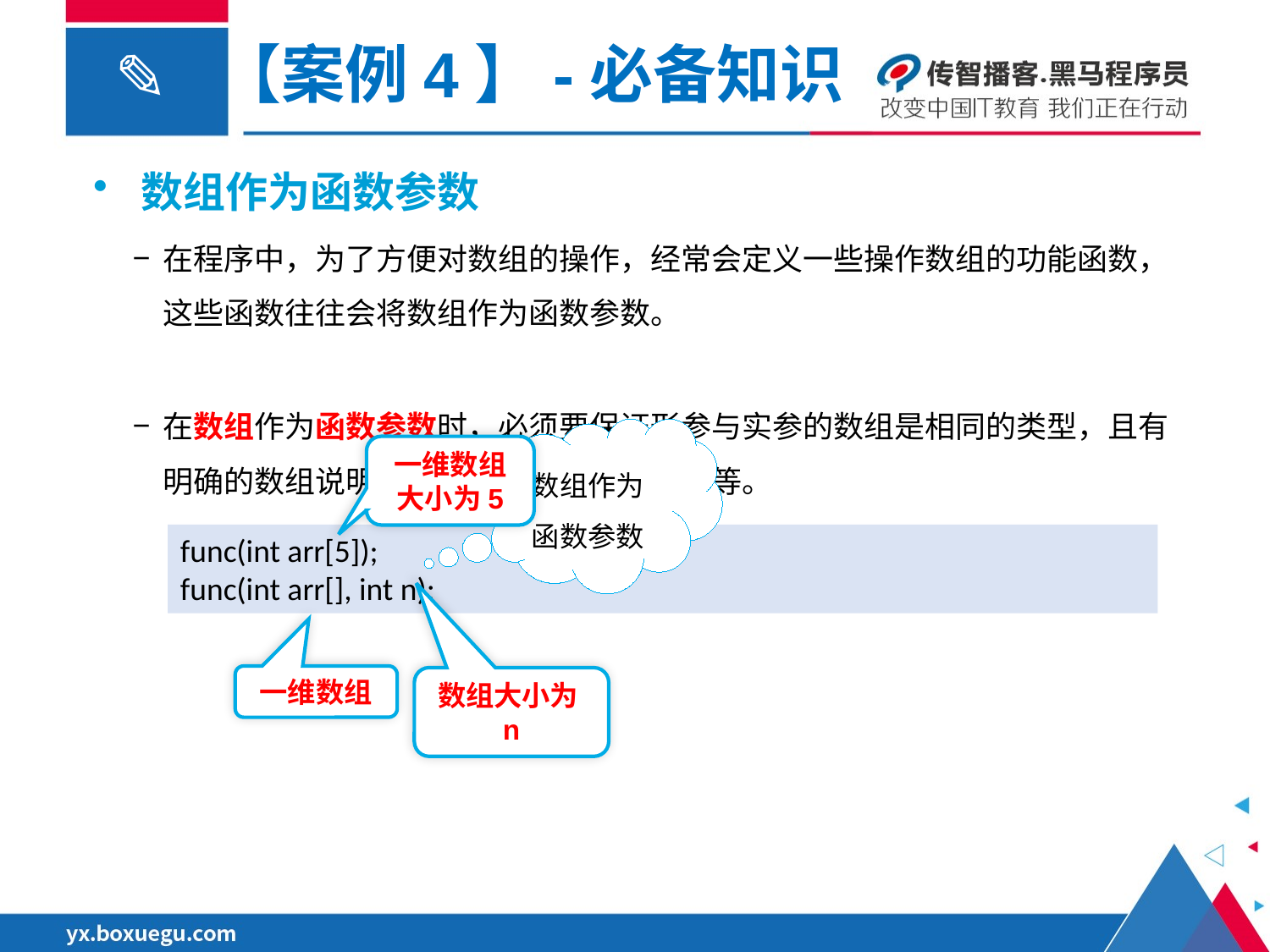

【案例4】-必备知识
数组作为函数参数
在程序中，为了方便对数组的操作，经常会定义一些操作数组的功能函数，这些函数往往会将数组作为函数参数。

在数组作为函数参数时，必须要保证形参与实参的数组是相同的类型，且有明确的数组说明，如数组维数、数组大小等。
数组作为
函数参数
一维数组大小为5
func(int arr[5]);
func(int arr[], int n);
一维数组
数组大小为n